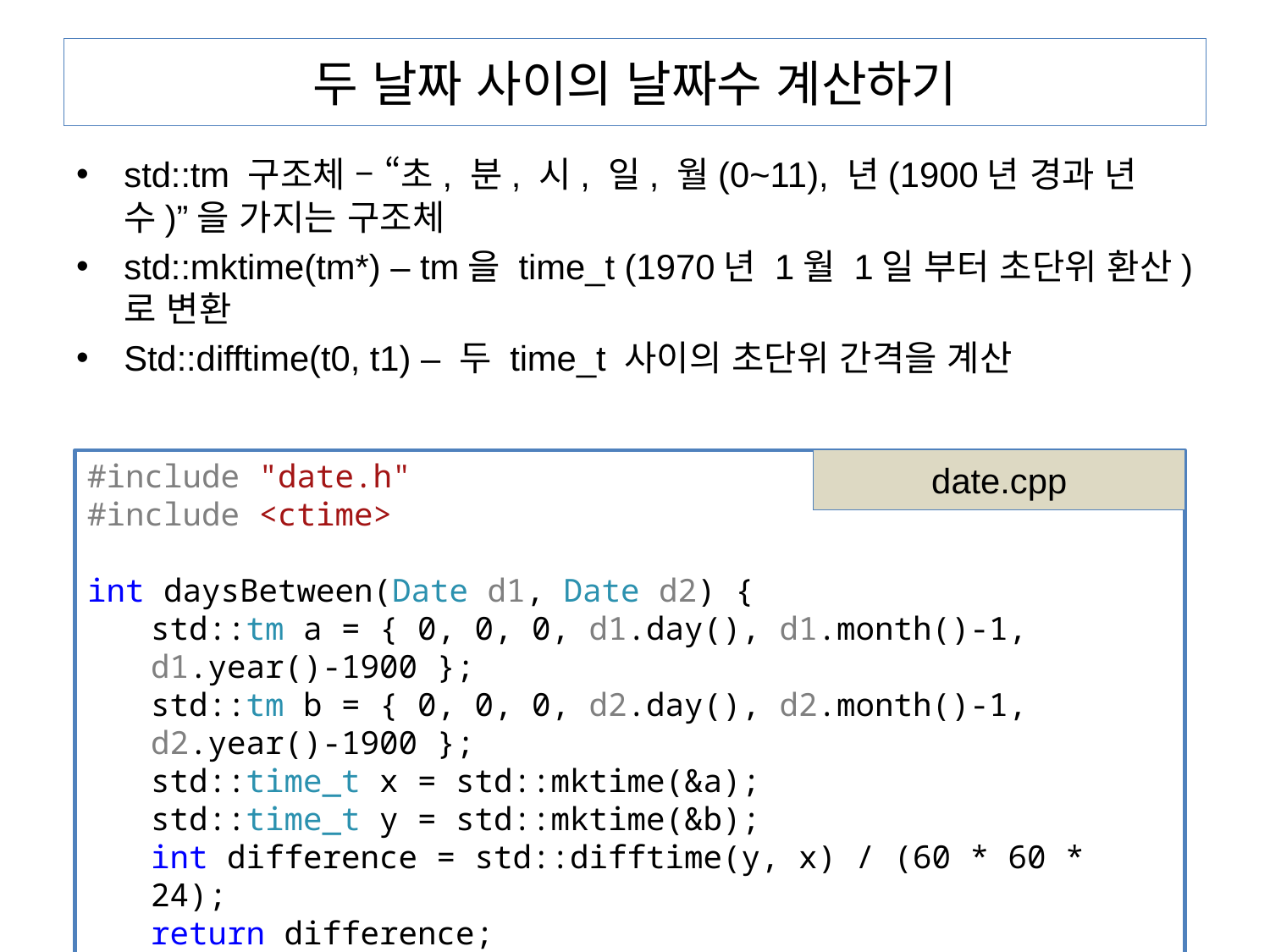

# 두 날짜 사이의 날짜수 계산하기
std::tm 구조체 – “초, 분, 시, 일, 월(0~11), 년(1900년 경과 년수)”을 가지는 구조체
std::mktime(tm*) – tm을 time_t (1970년 1월 1일 부터 초단위 환산)로 변환
Std::difftime(t0, t1) – 두 time_t 사이의 초단위 간격을 계산
#include "date.h"
#include <ctime>

int daysBetween(Date d1, Date d2) {
std::tm a = { 0, 0, 0, d1.day(), d1.month()-1, d1.year()-1900 };
std::tm b = { 0, 0, 0, d2.day(), d2.month()-1, d2.year()-1900 };
std::time_t x = std::mktime(&a);
std::time_t y = std::mktime(&b);
int difference = std::difftime(y, x) / (60 * 60 * 24);
return difference;
}
date.cpp